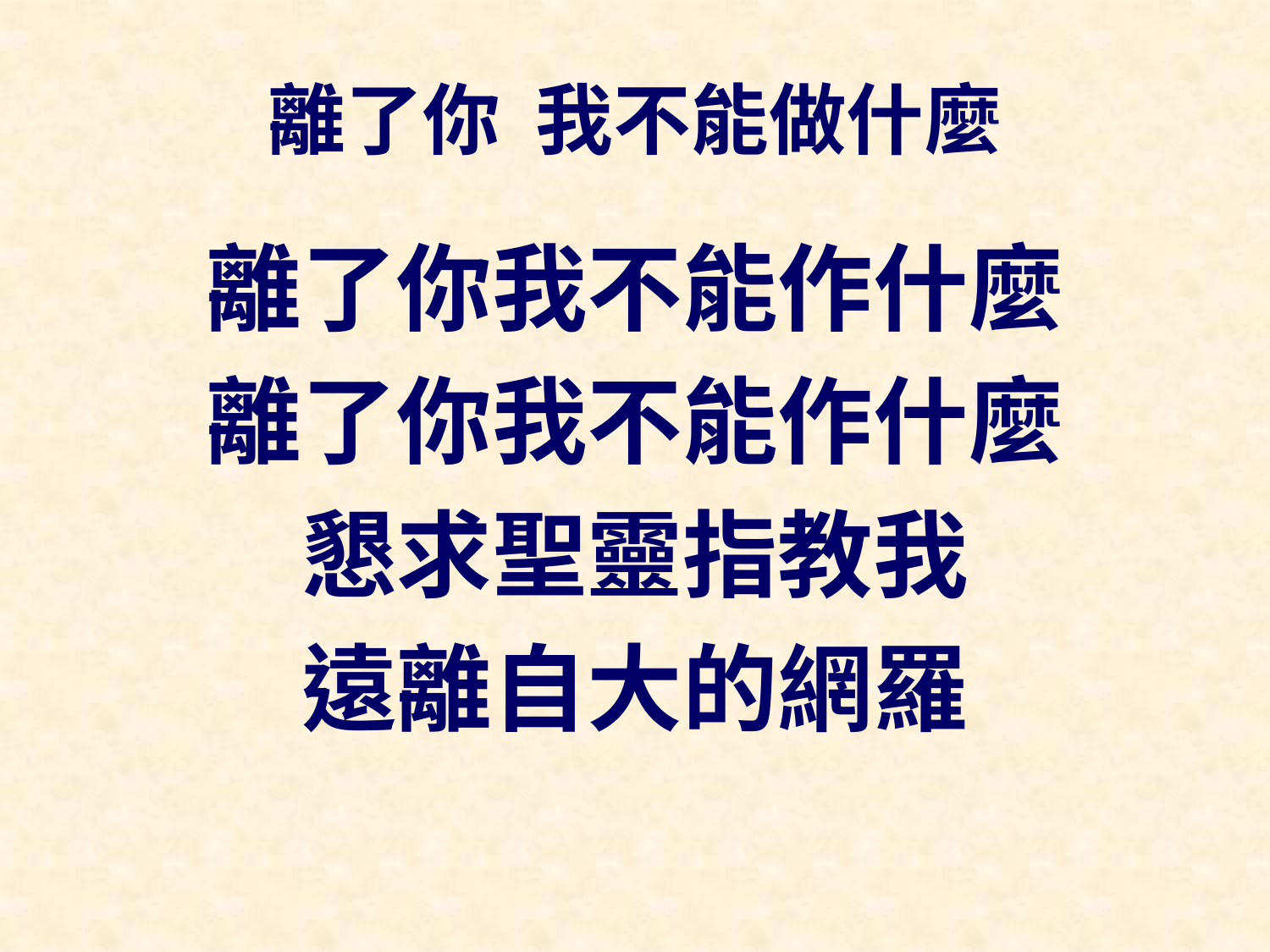

# 離了你  我不能做什麼
離了你我不能作什麼
離了你我不能作什麼
懇求聖靈指教我
遠離自大的網羅